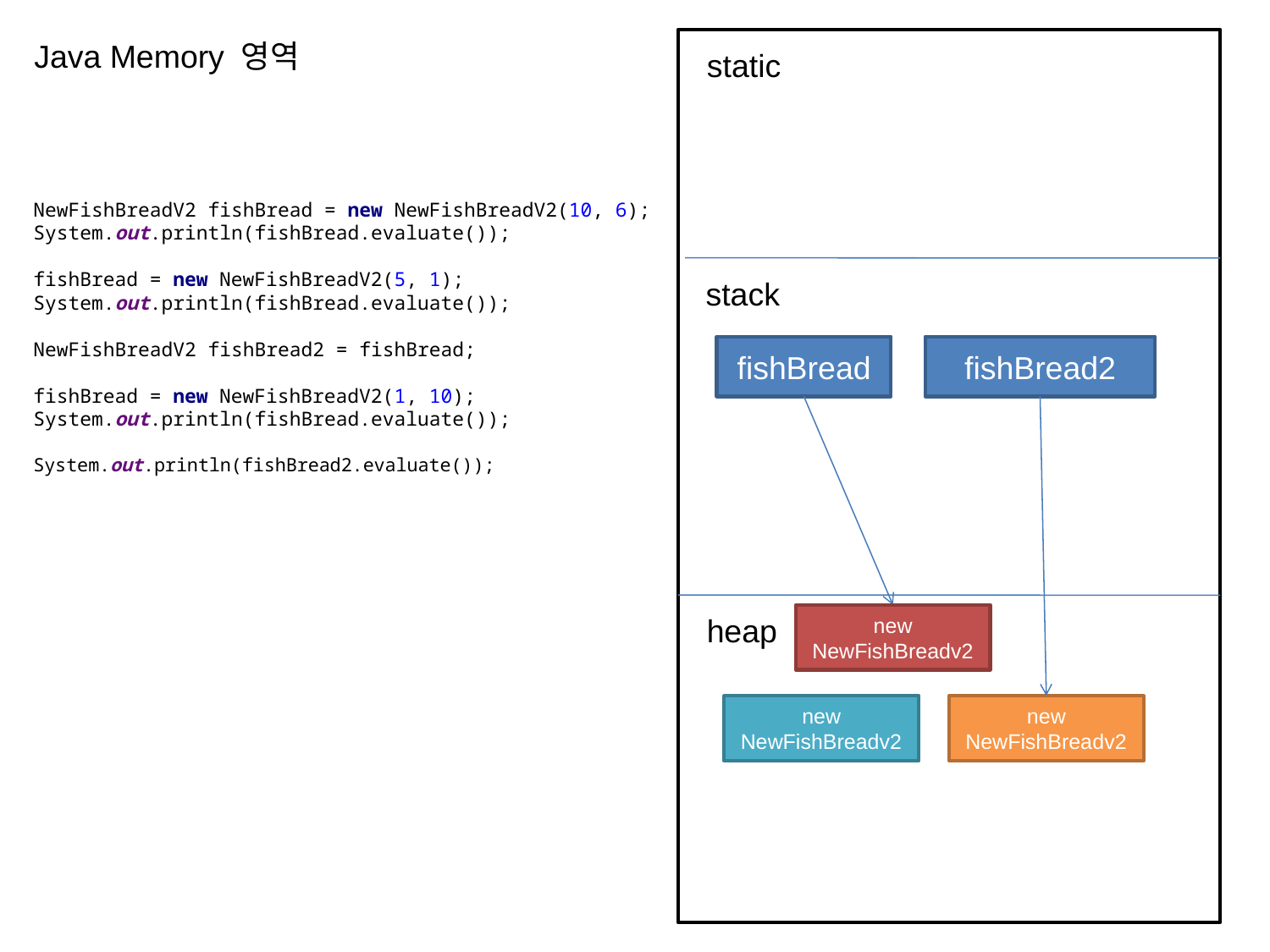

Java Memory 영역

static
NewFishBreadV2 fishBread = new NewFishBreadV2(10, 6);
System.out.println(fishBread.evaluate());
fishBread = new NewFishBreadV2(5, 1);
System.out.println(fishBread.evaluate());
NewFishBreadV2 fishBread2 = fishBread;
fishBread = new NewFishBreadV2(1, 10);
System.out.println(fishBread.evaluate());

System.out.println(fishBread2.evaluate());
stack
fishBread
fishBread2
heap
new
NewFishBreadv2
new
NewFishBreadv2
new
NewFishBreadv2